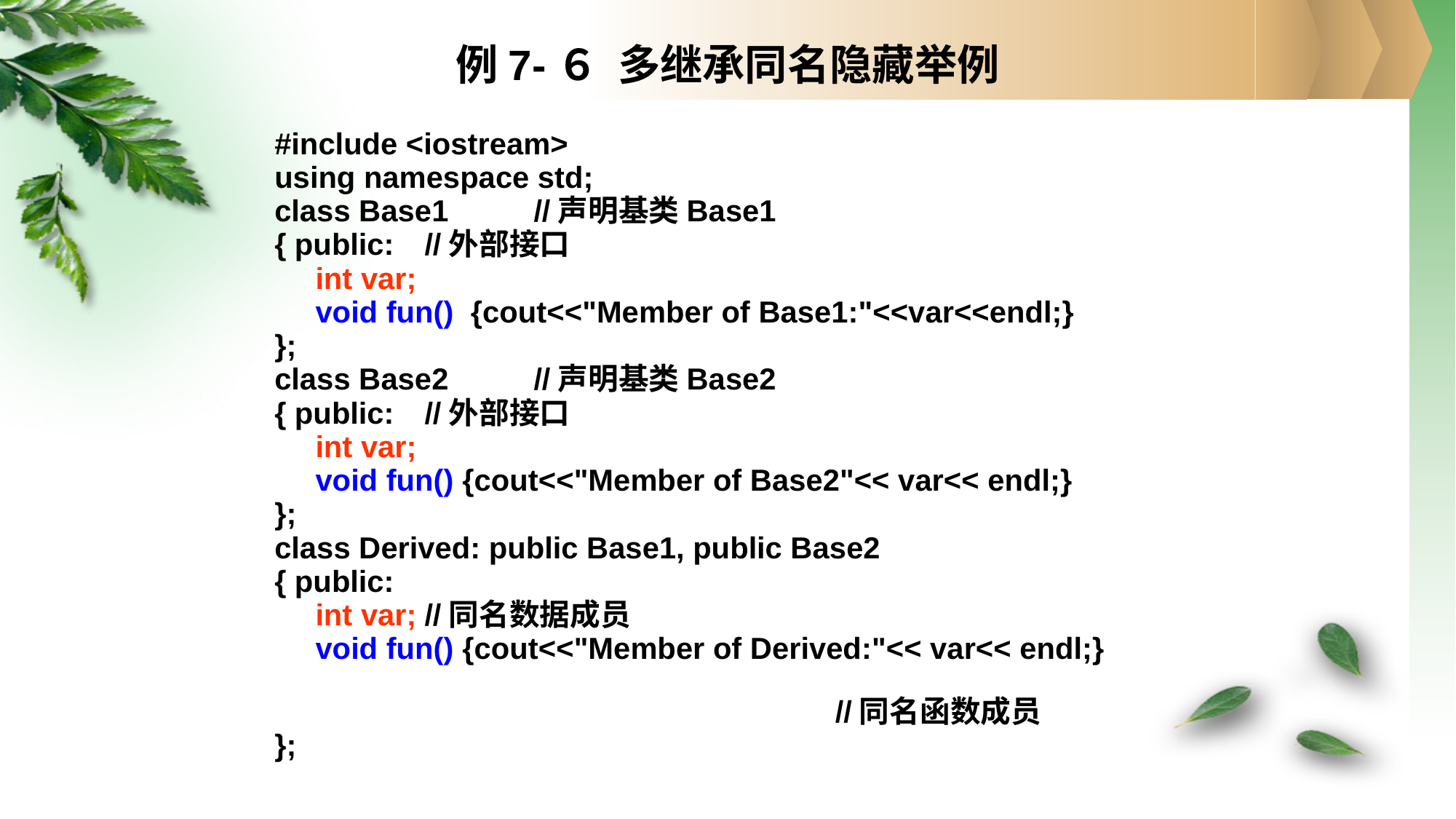

# 例7-６  多继承同名隐藏举例
#include <iostream>
using namespace std;
class Base1	//声明基类Base1
{ public:	//外部接口
	int var;
	void fun()  {cout<<"Member of Base1:"<<var<<endl;}
};
class Base2	//声明基类Base2
{ public:	//外部接口
	int var;
	void fun() {cout<<"Member of Base2"<< var<< endl;}
};
class Derived: public Base1, public Base2
{ public:
	int var;	//同名数据成员
	void fun() {cout<<"Member of Derived:"<< var<< endl;}
                                                                   //同名函数成员
};